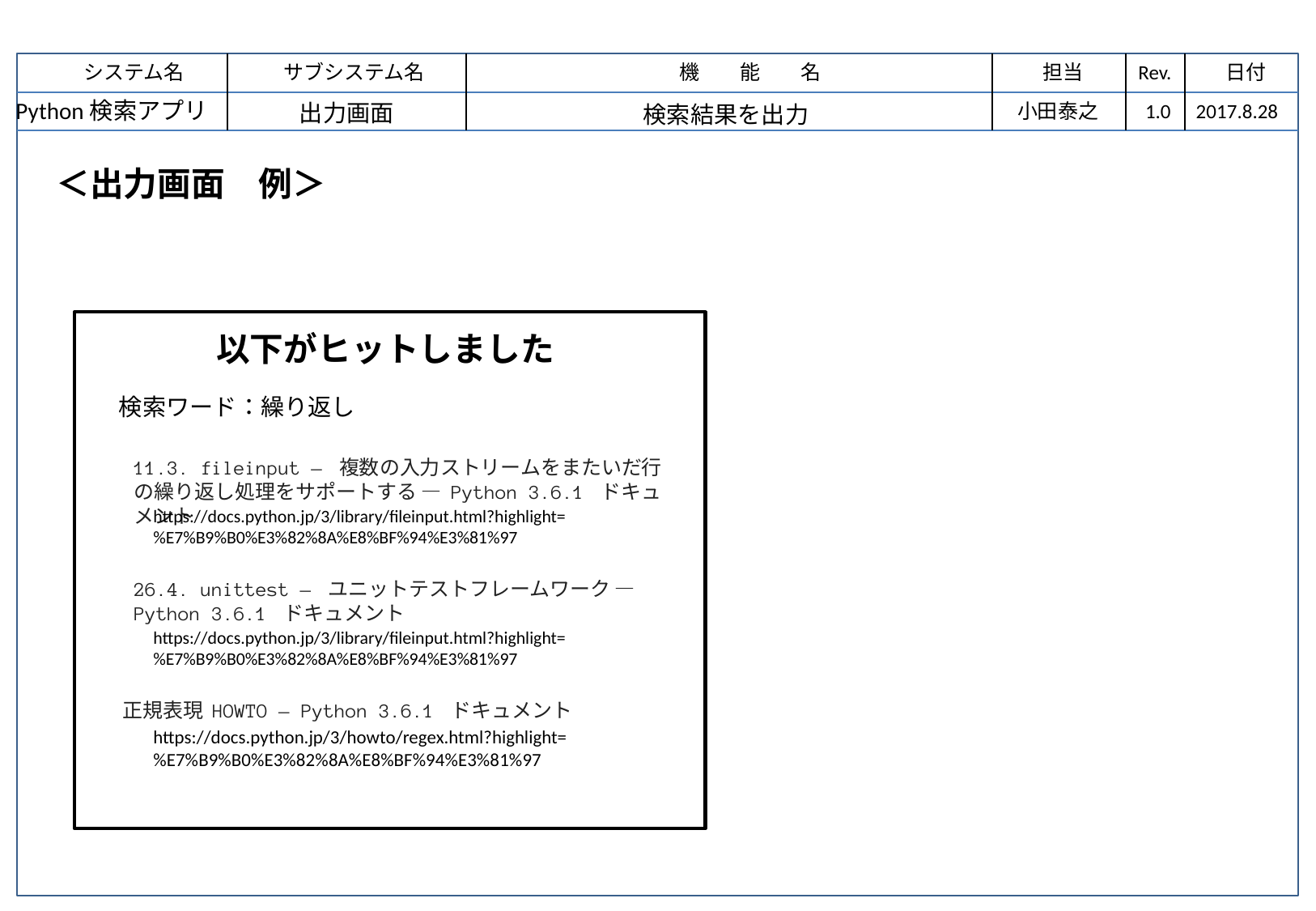

Python検索アプリ
出力画面
小田泰之
1.0
2017.8.28
検索結果を出力
＜出力画面　例＞

以下がヒットしました
検索ワード：繰り返し
11.3. fileinput — 複数の入力ストリームをまたいだ行の繰り返し処理をサポートする — Python 3.6.1 ドキュメント
https://docs.python.jp/3/library/fileinput.html?highlight=%E7%B9%B0%E3%82%8A%E8%BF%94%E3%81%97
26.4. unittest — ユニットテストフレームワーク — Python 3.6.1 ドキュメント
https://docs.python.jp/3/library/fileinput.html?highlight=%E7%B9%B0%E3%82%8A%E8%BF%94%E3%81%97
正規表現 HOWTO — Python 3.6.1 ドキュメント
https://docs.python.jp/3/howto/regex.html?highlight=%E7%B9%B0%E3%82%8A%E8%BF%94%E3%81%97